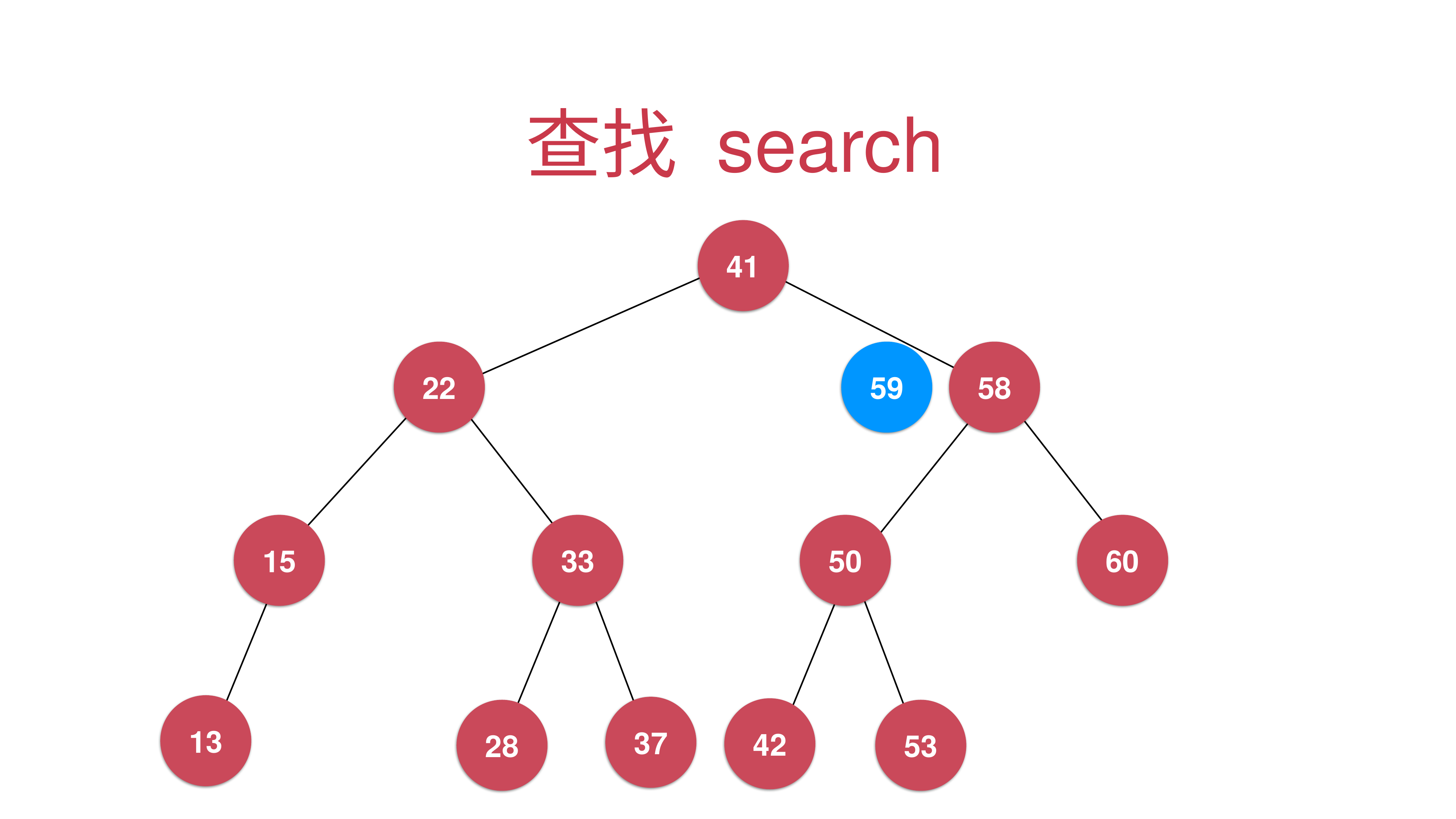

# 查找 search
41

22
59
58

15
33
50
60

13
37
42
28
53